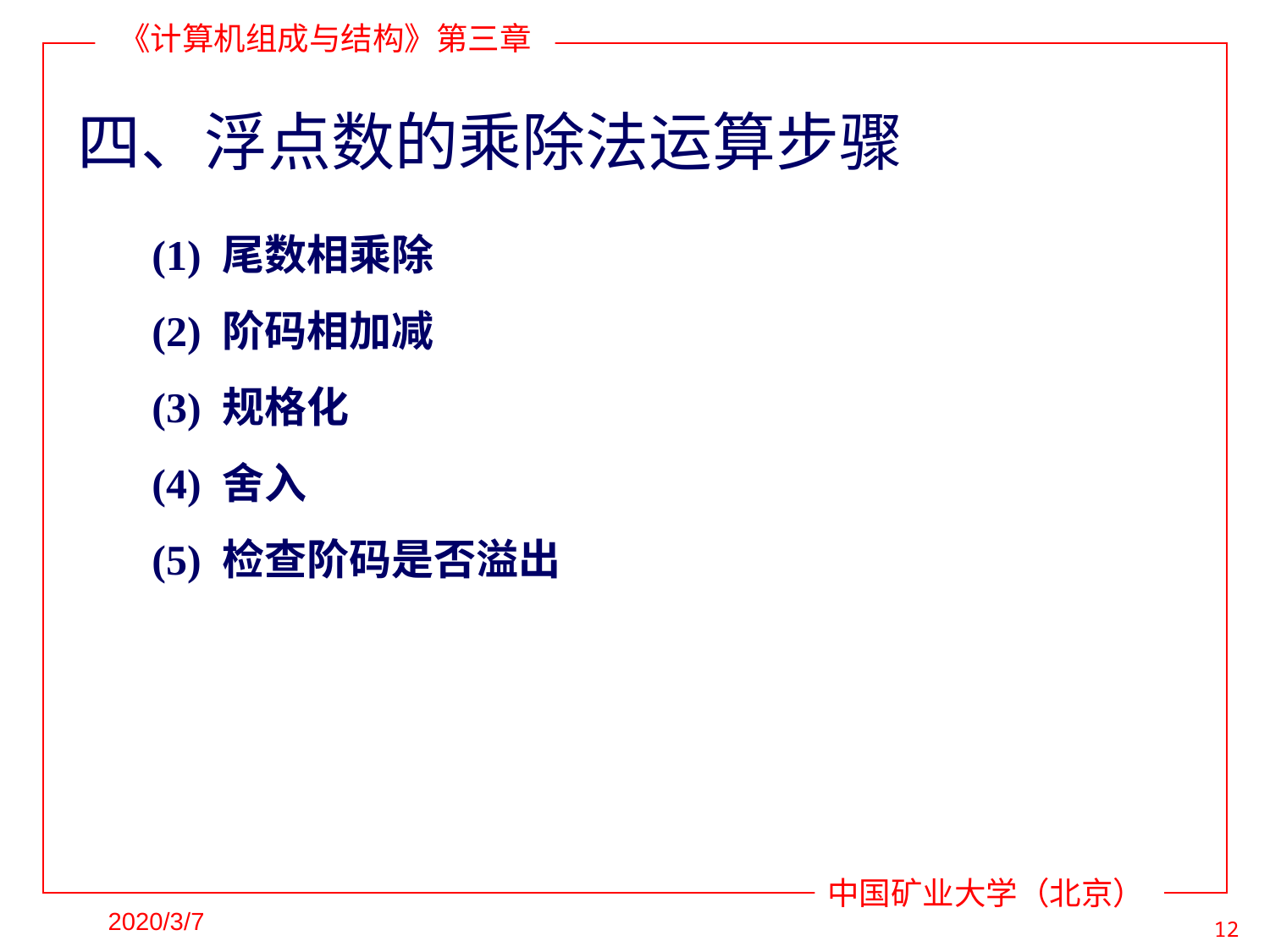

# 四、浮点数的乘除法运算步骤
       (1) 尾数相乘除
       (2) 阶码相加减
       (3) 规格化
       (4) 舍入
       (5) 检查阶码是否溢出

2020/3/7